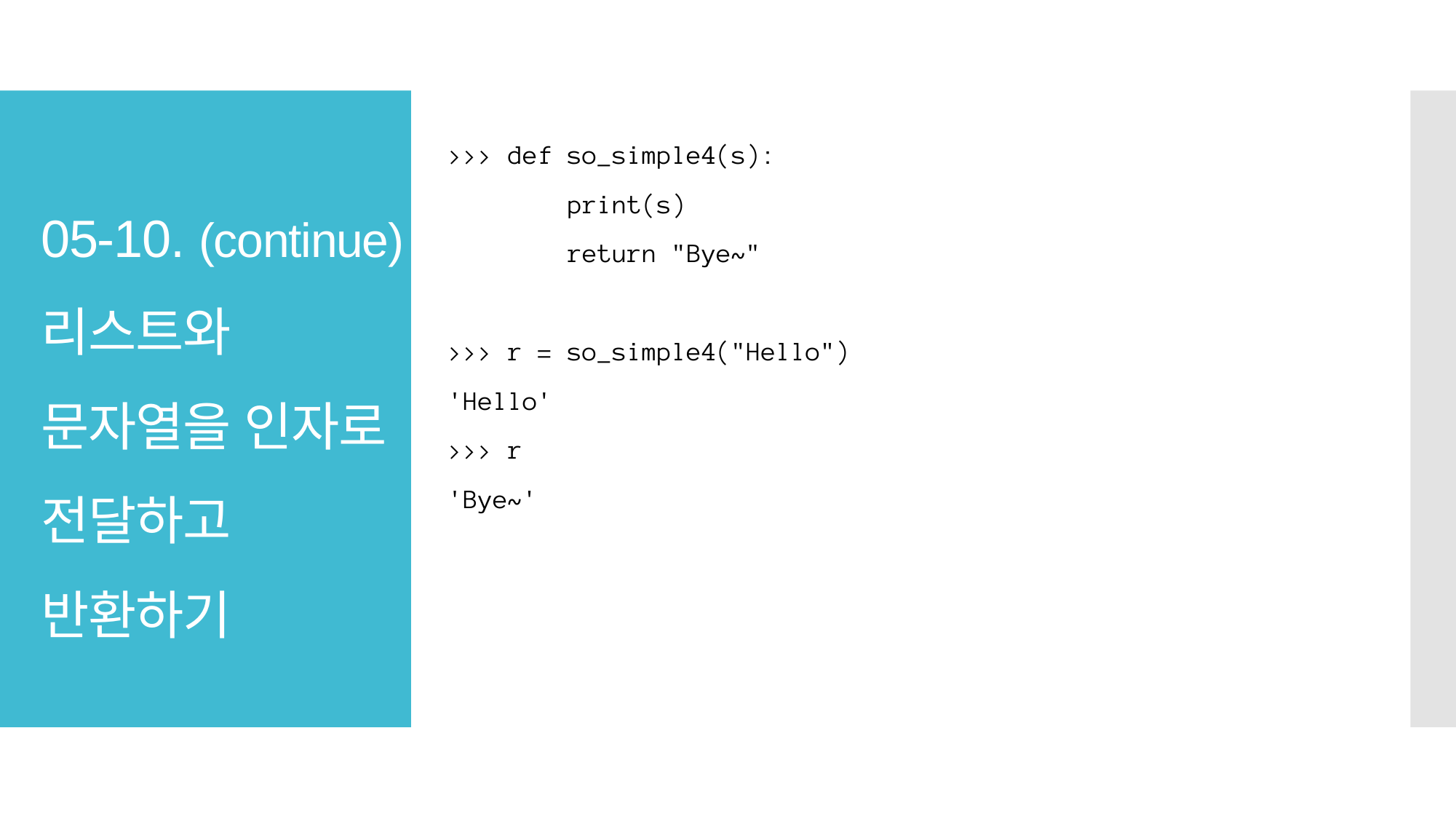

>>> def so_simple4(s):
        print(s)
        return "Bye~"

>>> r = so_simple4("Hello")
'Hello'
>>> r
'Bye~'
# 05-10. (continue) 리스트와 문자열을 인자로 전달하고 반환하기